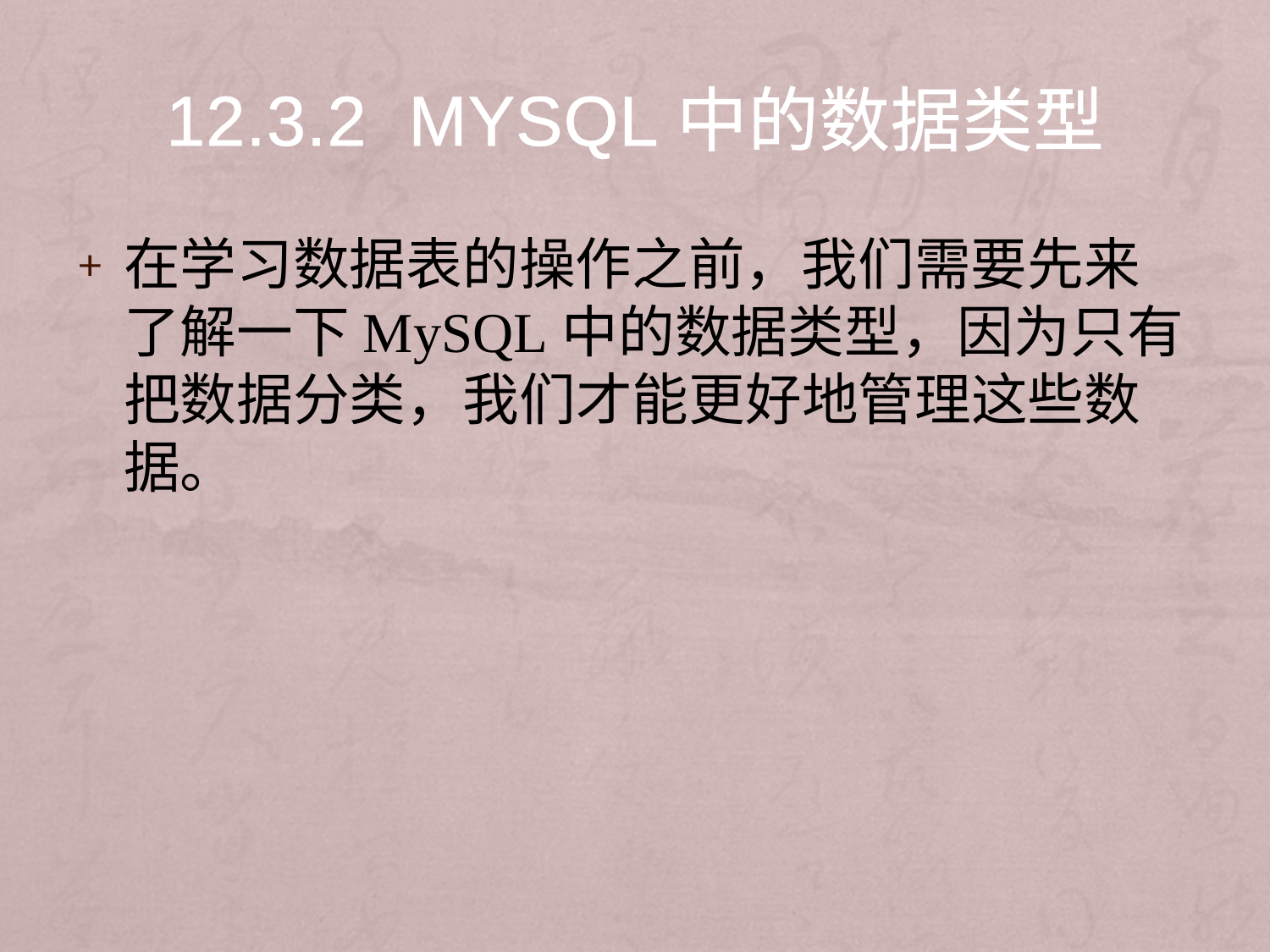

# 12.3.2  MySQL中的数据类型
在学习数据表的操作之前，我们需要先来了解一下MySQL中的数据类型，因为只有把数据分类，我们才能更好地管理这些数据。